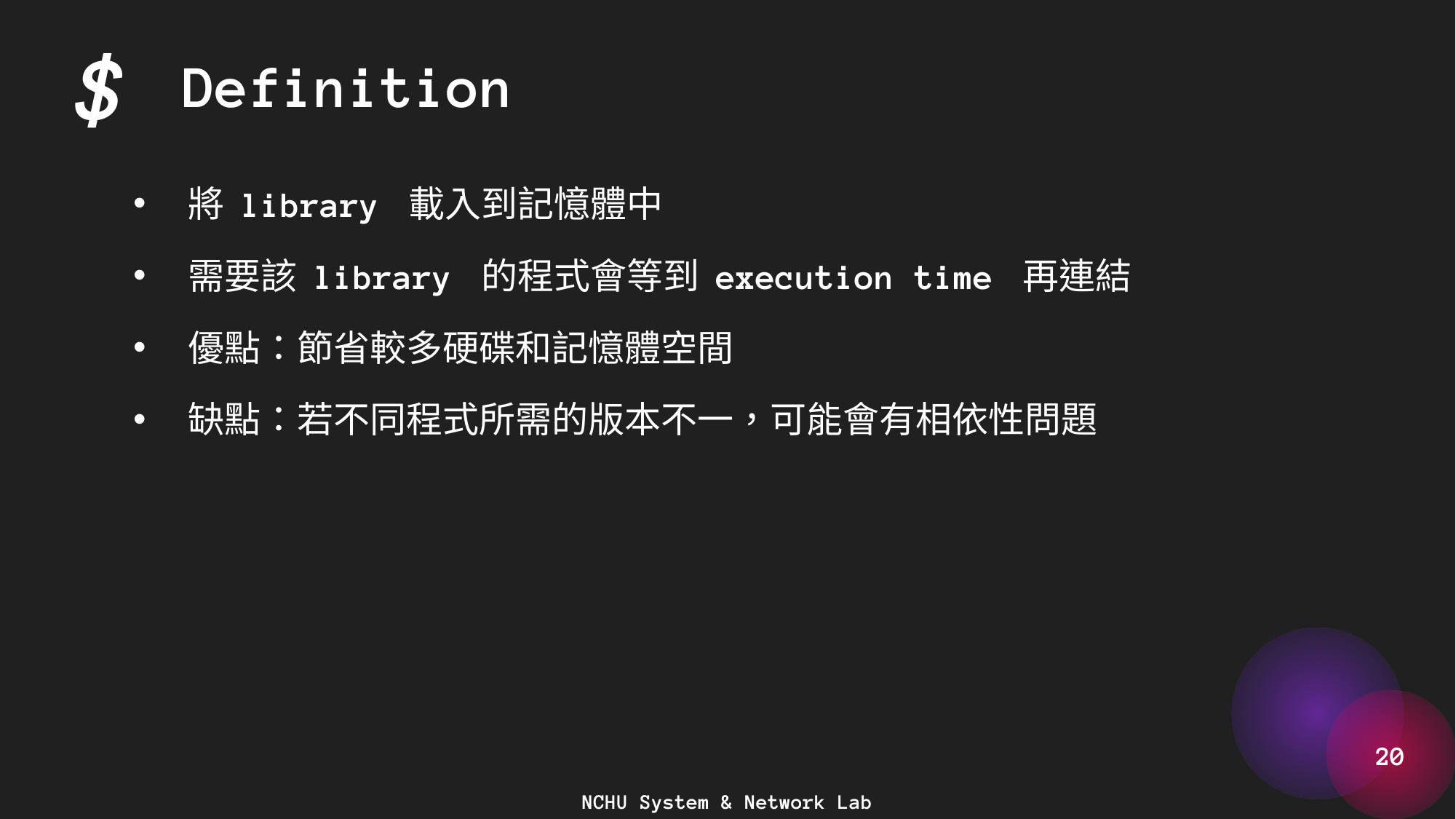

$
Definition
將 library 載入到記憶體中
需要該 library 的程式會等到 execution time 再連結
優點：節省較多硬碟和記憶體空間
缺點：若不同程式所需的版本不一，可能會有相依性問題

20
NCHU System & Network Lab